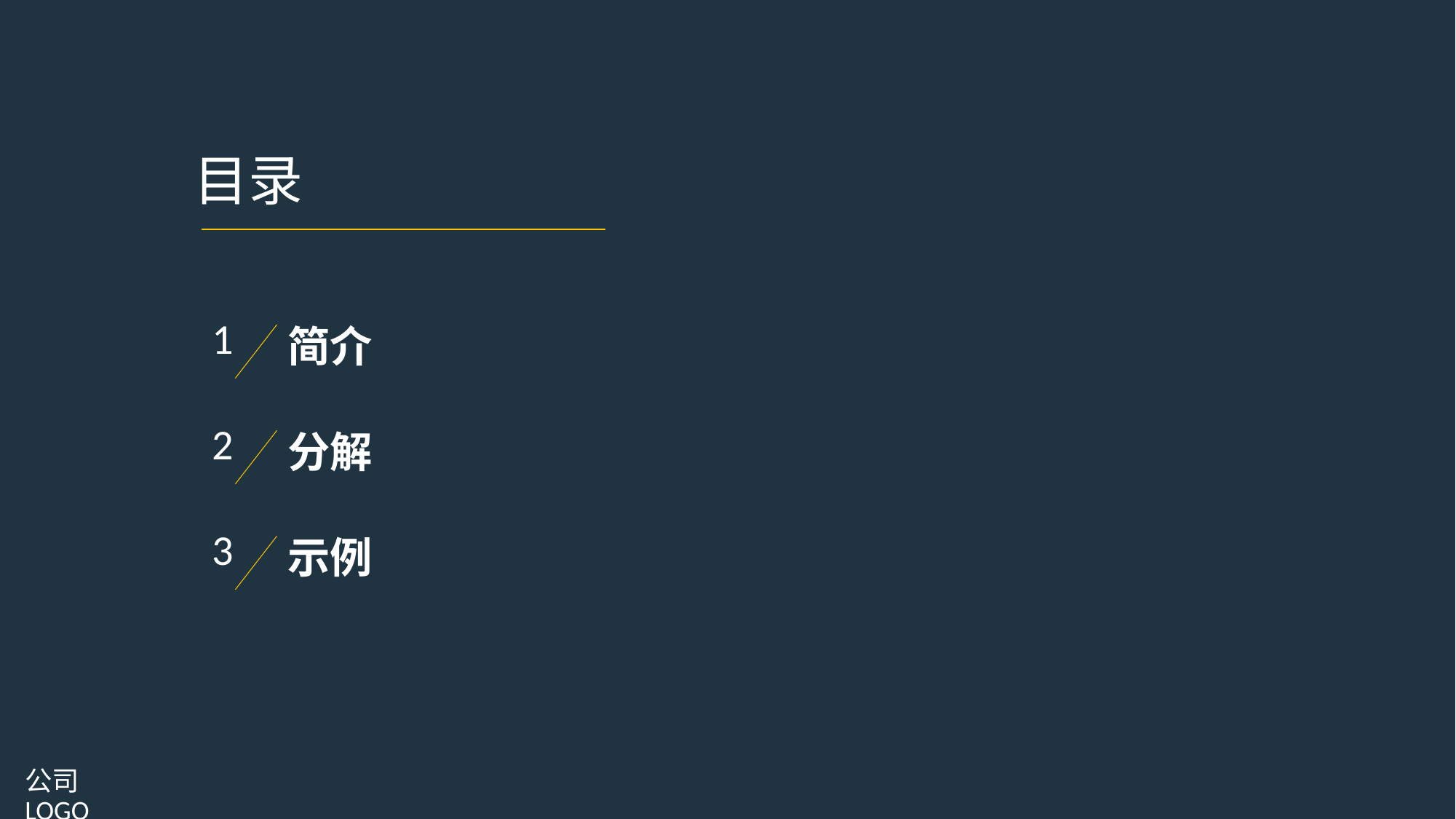

目录
1
简介
2
分解
3
示例
公司LOGO